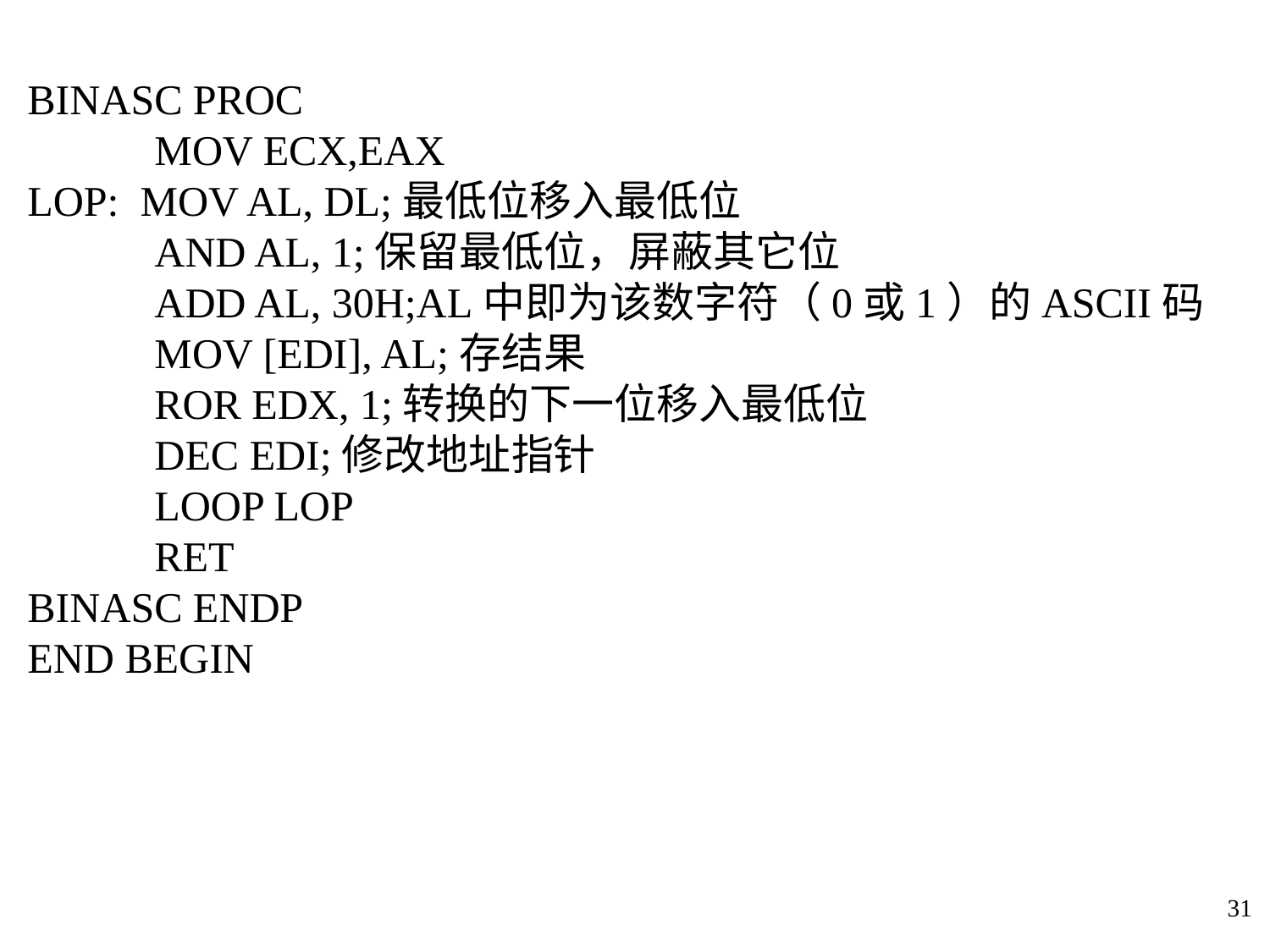

BINASC PROC
	MOV ECX,EAX
LOP:  MOV AL, DL;最低位移入最低位
	AND AL, 1;保留最低位，屏蔽其它位
	ADD AL, 30H;AL中即为该数字符（0或1）的ASCII码
	MOV [EDI], AL;存结果
	ROR EDX, 1;转换的下一位移入最低位
	DEC EDI;修改地址指针
	LOOP LOP
	RET
BINASC ENDP
END BEGIN
31